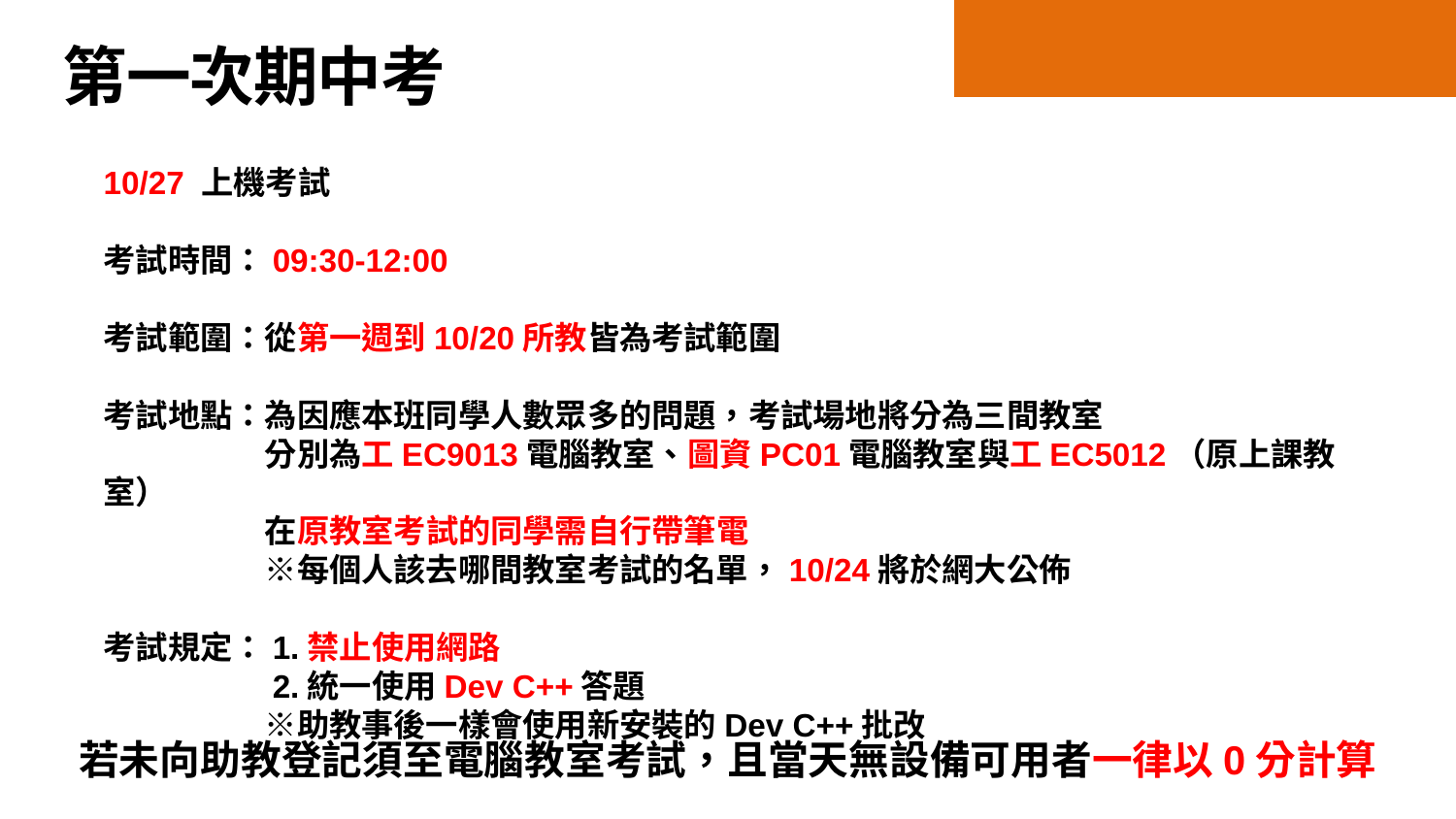

第一次期中考
10/27 上機考試

考試時間：09:30-12:00

考試範圍：從第一週到10/20所教皆為考試範圍

考試地點：為因應本班同學人數眾多的問題，考試場地將分為三間教室
　　　　　分別為工EC9013電腦教室、圖資PC01電腦教室與工EC5012（原上課教室）
　　　　　在原教室考試的同學需自行帶筆電
　　　　　※每個人該去哪間教室考試的名單，10/24將於網大公佈

考試規定：1.禁止使用網路
　　　　　2.統一使用Dev C++答題
　　　　　※助教事後一樣會使用新安裝的Dev C++批改
若未向助教登記須至電腦教室考試，且當天無設備可用者一律以0分計算